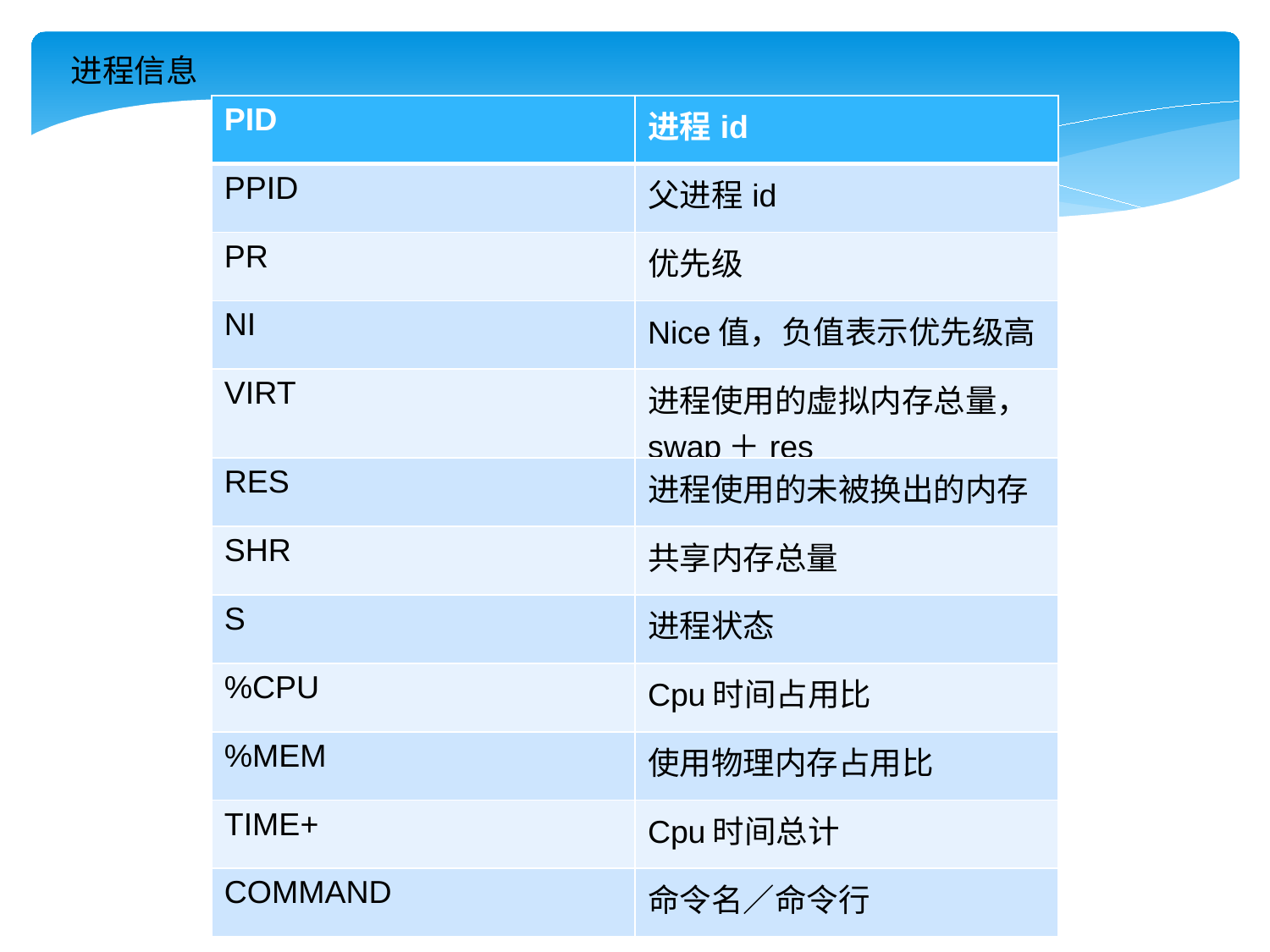

进程信息
| PID | 进程id |
| --- | --- |
| PPID | 父进程id |
| PR | 优先级 |
| NI | Nice值，负值表示优先级高 |
| VIRT | 进程使用的虚拟内存总量，swap＋res |
| RES | 进程使用的未被换出的内存 |
| SHR | 共享内存总量 |
| S | 进程状态 |
| %CPU | Cpu时间占用比 |
| %MEM | 使用物理内存占用比 |
| TIME+ | Cpu时间总计 |
| COMMAND | 命令名／命令行 |